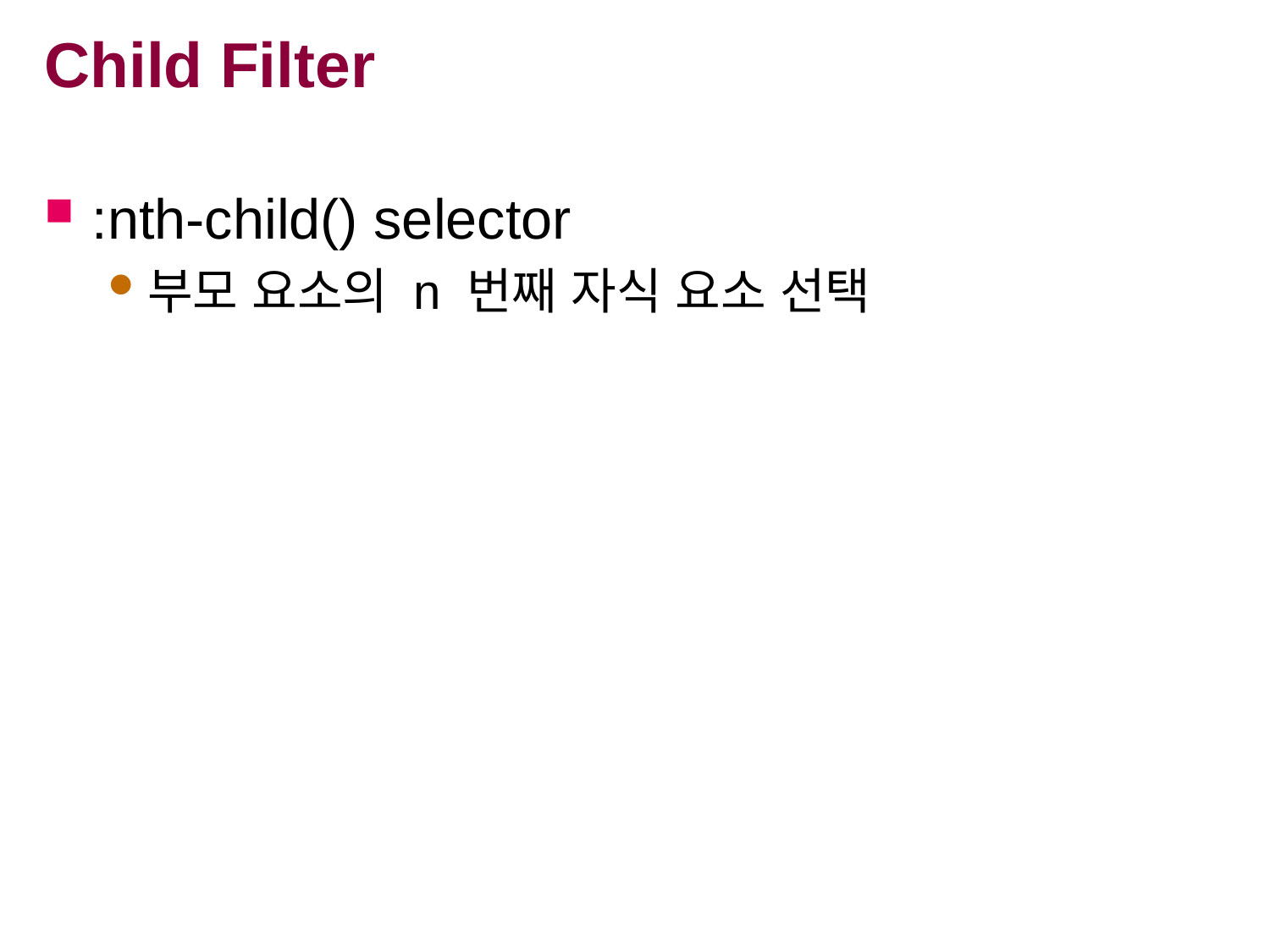

# Child Filter
:nth-child() selector
부모 요소의 n 번째 자식 요소 선택